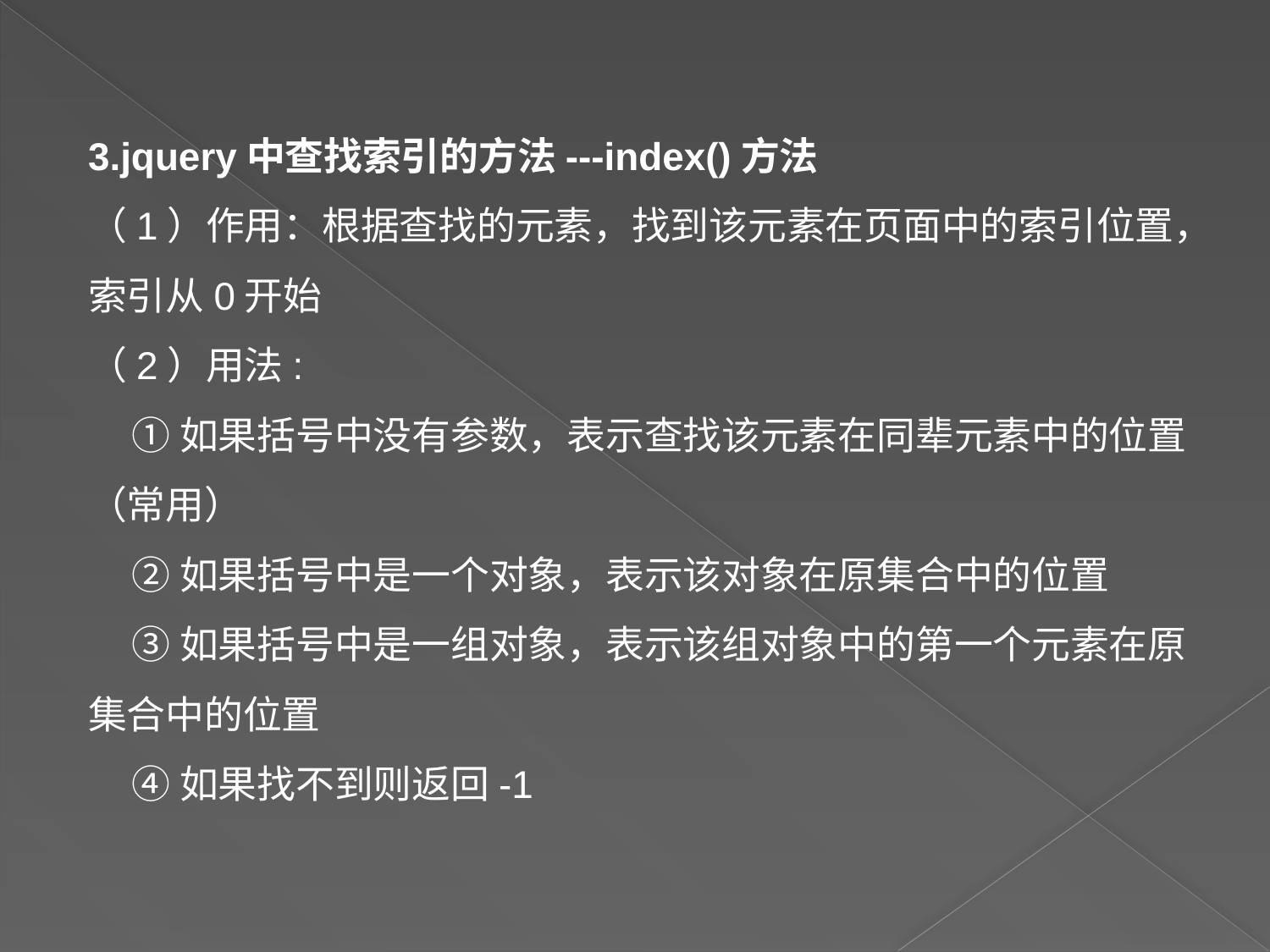

3.jquery中查找索引的方法---index()方法
（1）作用：根据查找的元素，找到该元素在页面中的索引位置，索引从0开始
（2）用法:
     ①如果括号中没有参数，表示查找该元素在同辈元素中的位置 （常用）
     ②如果括号中是一个对象，表示该对象在原集合中的位置
     ③如果括号中是一组对象，表示该组对象中的第一个元素在原集合中的位置
     ④如果找不到则返回-1